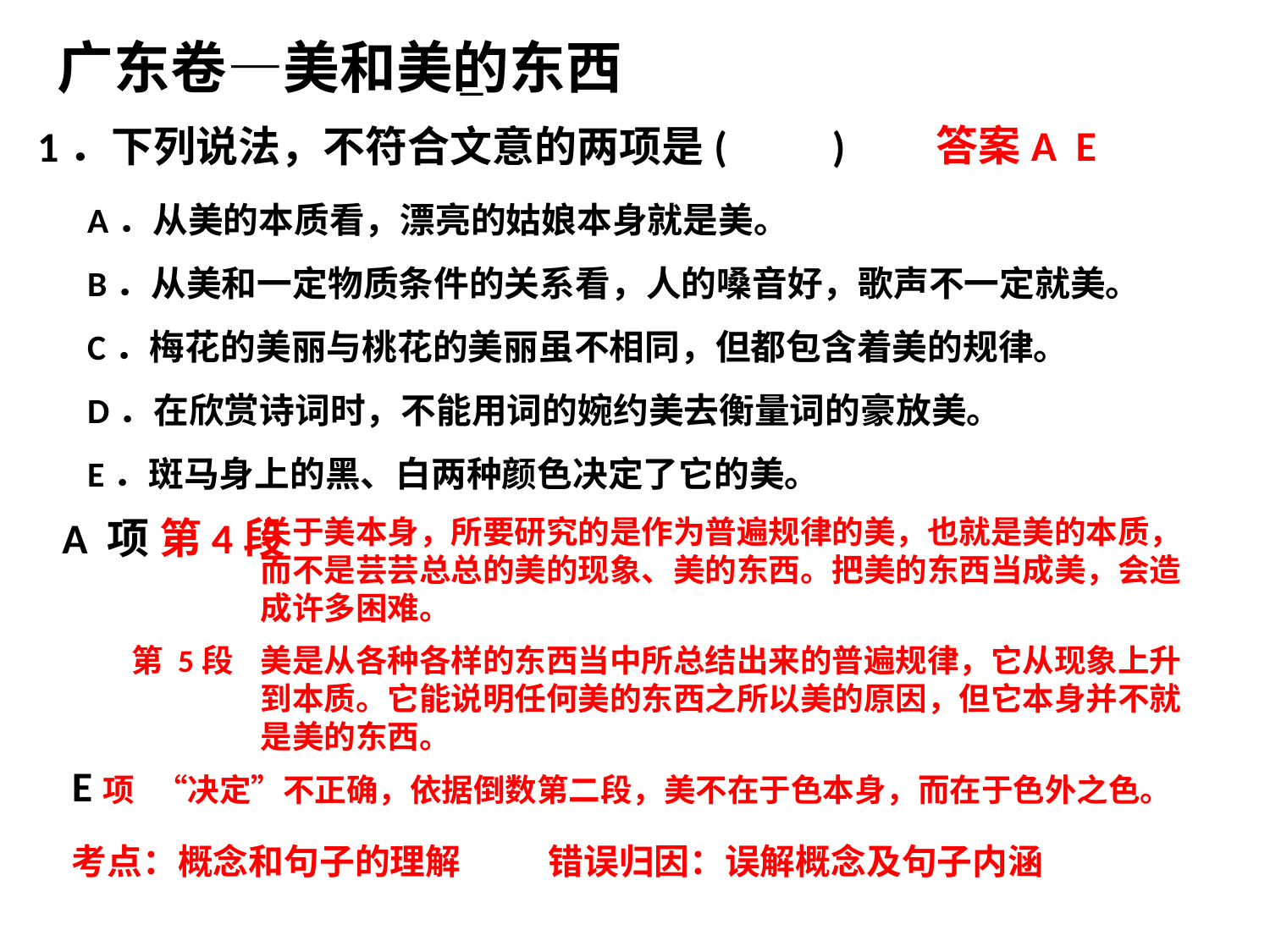

广东卷—美和美的东西
—
答案A  E
1．下列说法，不符合文意的两项是(　　)

A．从美的本质看，漂亮的姑娘本身就是美。
B．从美和一定物质条件的关系看，人的嗓音好，歌声不一定就美。
C．梅花的美丽与桃花的美丽虽不相同，但都包含着美的规律。
D．在欣赏诗词时，不能用词的婉约美去衡量词的豪放美。
E．斑马身上的黑、白两种颜色决定了它的美。

A 项 第4段
关于美本身，所要研究的是作为普遍规律的美，也就是美的本质，而不是芸芸总总的美的现象、美的东西。把美的东西当成美，会造成许多困难。

第 5段
美是从各种各样的东西当中所总结出来的普遍规律，它从现象上升到本质。它能说明任何美的东西之所以美的原因，但它本身并不就是美的东西。

E项   “决定”不正确，依据倒数第二段，美不在于色本身，而在于色外之色。
考点：概念和句子的理解
错误归因：误解概念及句子内涵